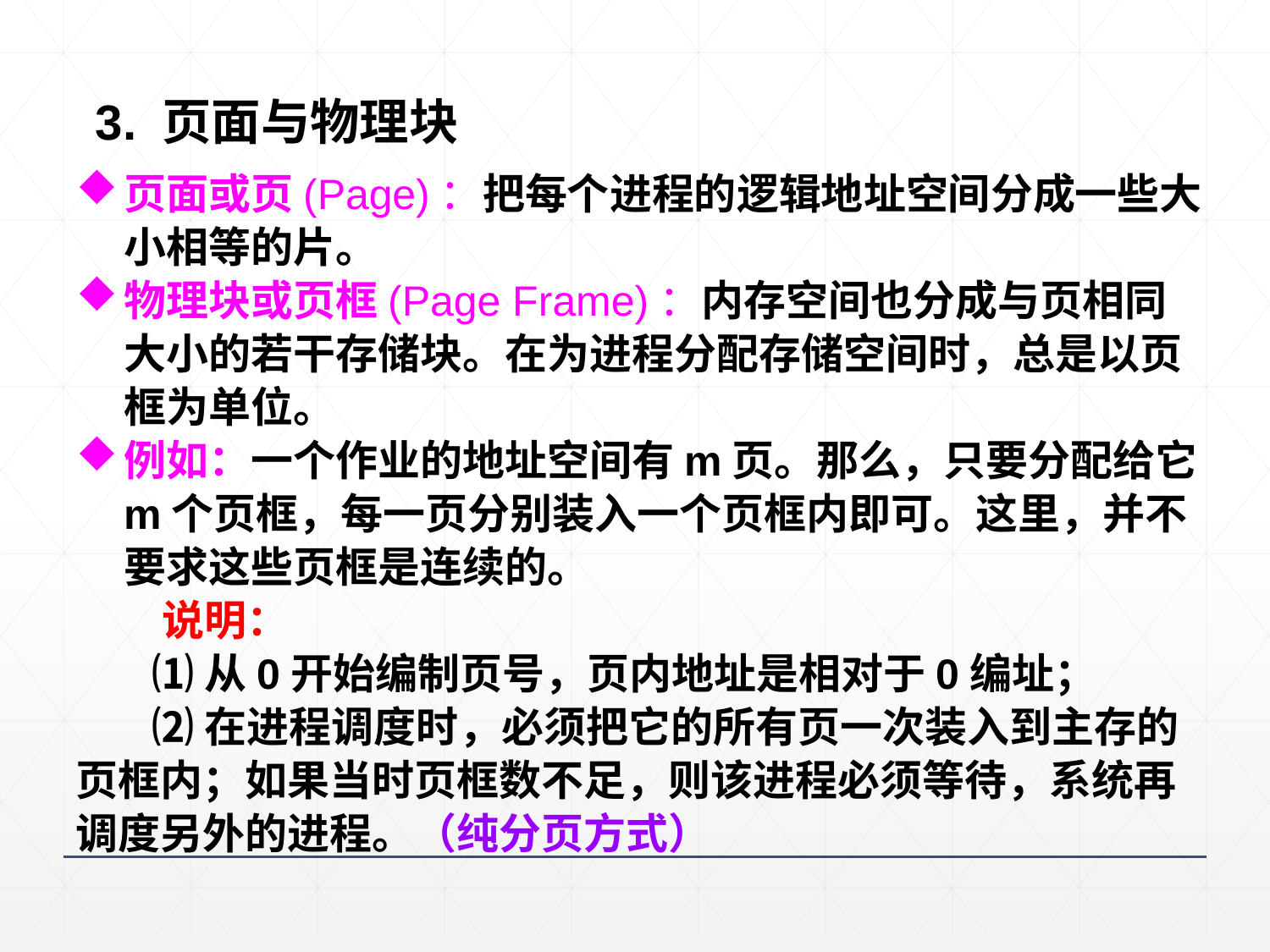

3. 页面与物理块
页面或页(Page)：把每个进程的逻辑地址空间分成一些大小相等的片。
物理块或页框(Page Frame)：内存空间也分成与页相同大小的若干存储块。在为进程分配存储空间时，总是以页框为单位。
例如：一个作业的地址空间有m页。那么，只要分配给它m个页框，每一页分别装入一个页框内即可。这里，并不要求这些页框是连续的。
        说明：
        ⑴从0开始编制页号，页内地址是相对于0编址；
        ⑵在进程调度时，必须把它的所有页一次装入到主存的页框内；如果当时页框数不足，则该进程必须等待，系统再调度另外的进程。（纯分页方式）